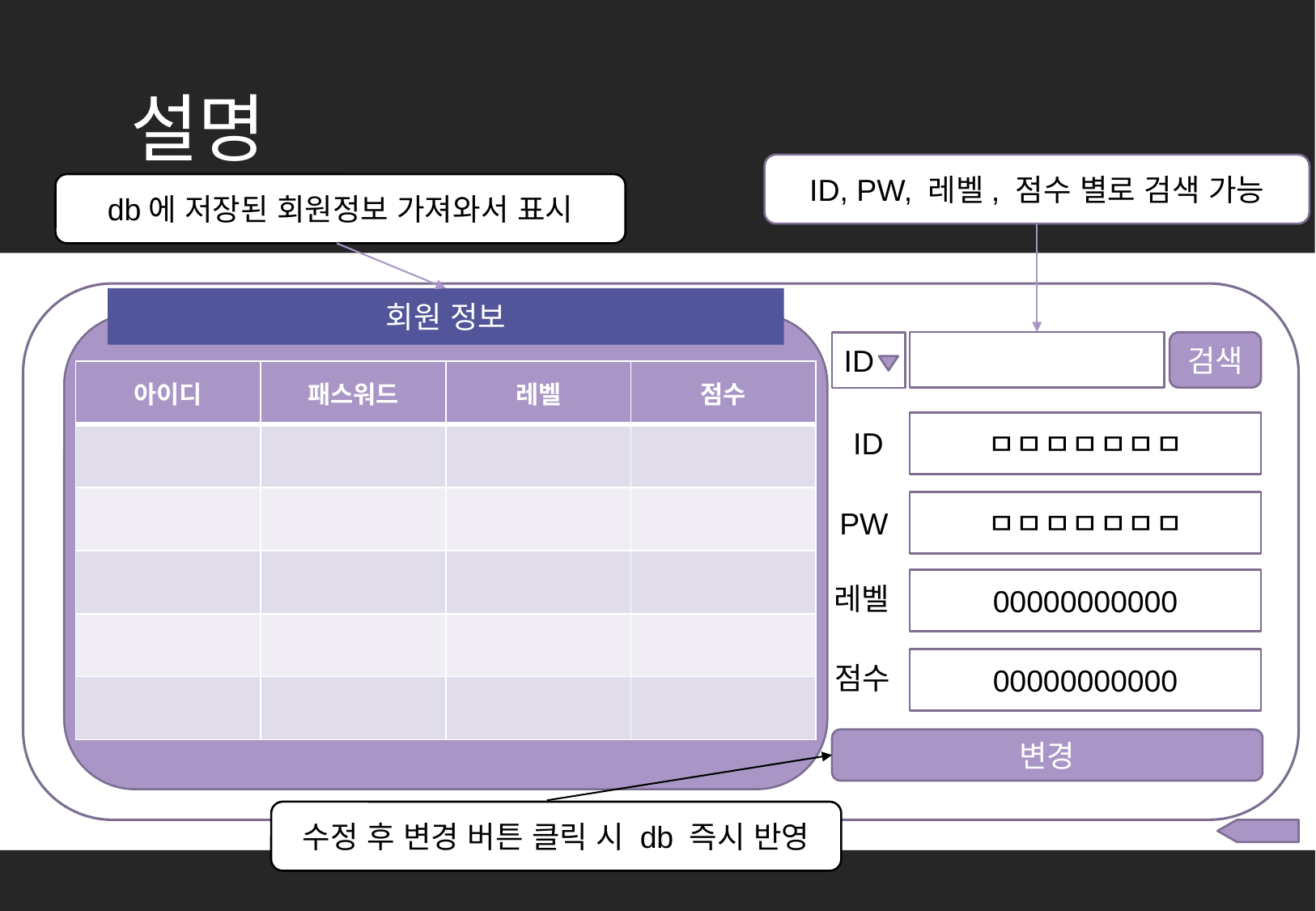

# 로그인 화면
설명
ID, PW, 레벨, 점수 별로 검색 가능
db에 저장된 회원정보 가져와서 표시

회원 정보

검색
ID

| 아이디 | 패스워드 | 레벨 | 점수 |
| --- | --- | --- | --- |
|  |  |  |  |
|  |  |  |  |
|  |  |  |  |
|  |  |  |  |
|  |  |  |  |
ㅁㅁㅁㅁㅁㅁㅁ
ID
ㅁㅁㅁㅁㅁㅁㅁ
PW
00000000000
레벨
00000000000
점수
변경
수정 후 변경 버튼 클릭 시 db 즉시 반영